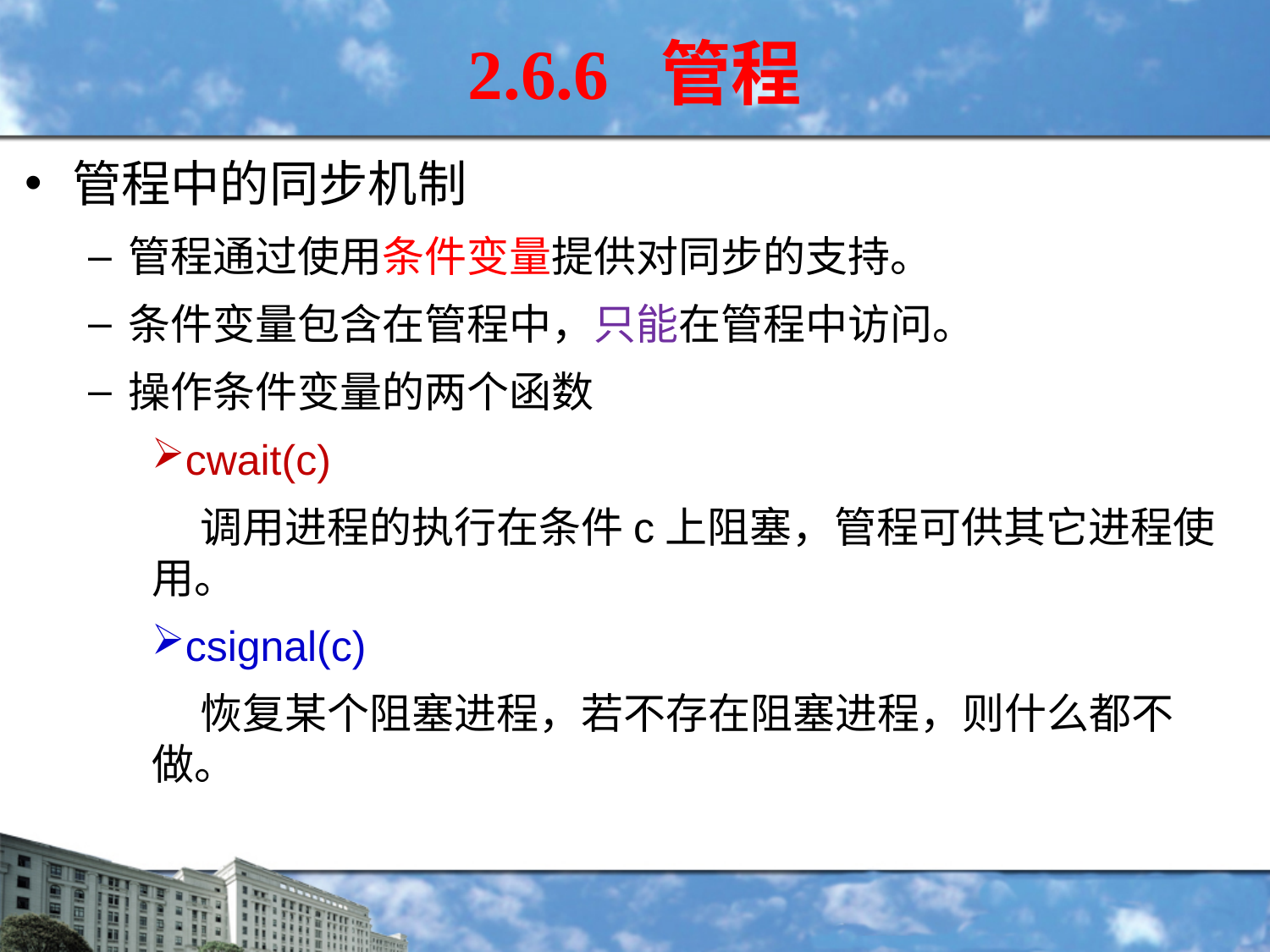

2.6.6  管程
管程中的同步机制
管程通过使用条件变量提供对同步的支持。
条件变量包含在管程中，只能在管程中访问。
操作条件变量的两个函数
cwait(c)
    调用进程的执行在条件c上阻塞，管程可供其它进程使用。
csignal(c)
    恢复某个阻塞进程，若不存在阻塞进程，则什么都不做。